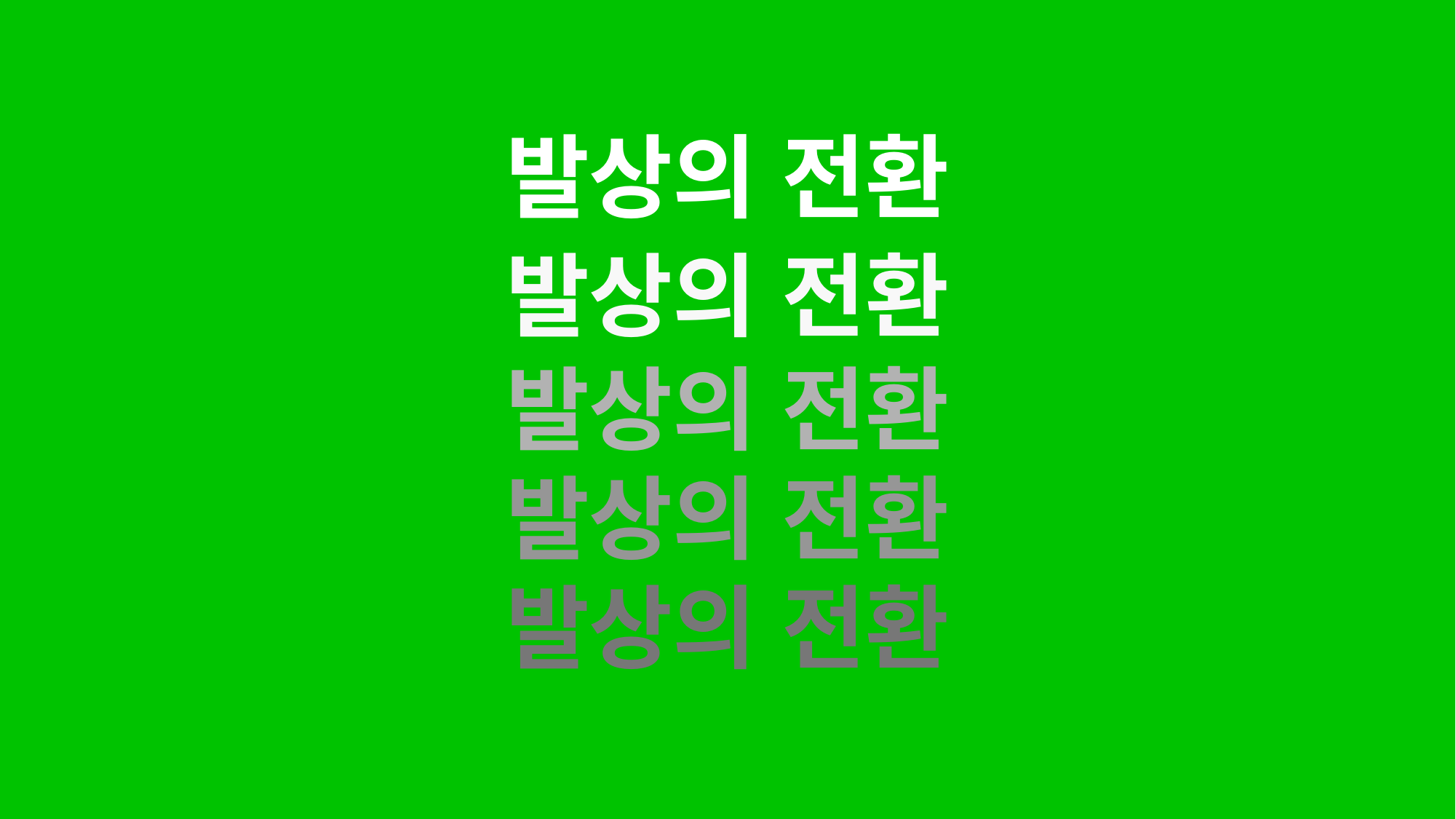

# 발상의 전환
발상의 전환
발상의 전환
발상의 전환
발상의 전환